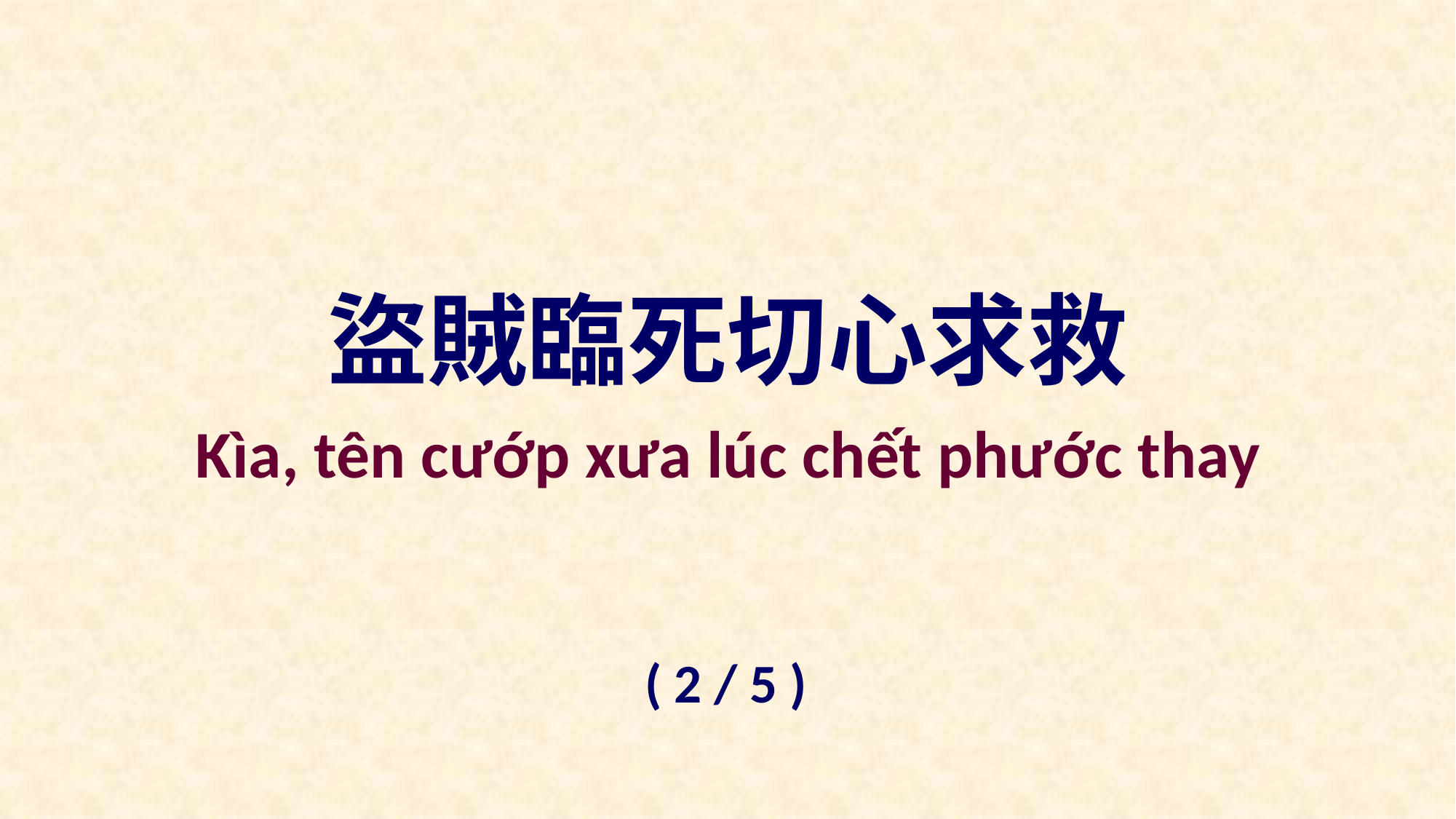

盜賊臨死切心求救
Kìa, tên cướp xưa lúc chết phước thay
( 2 / 5 )